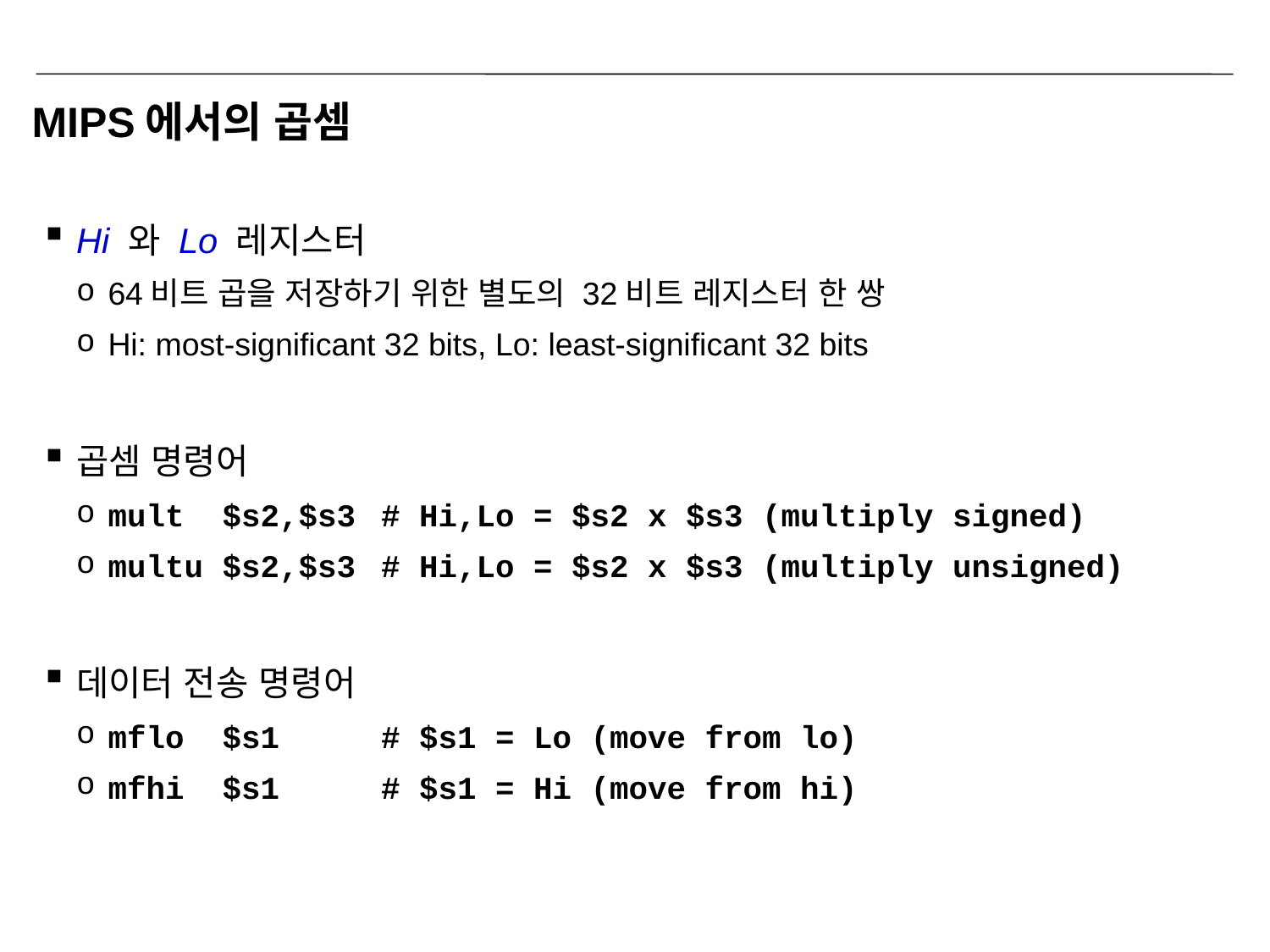

# MIPS에서의 곱셈
Hi 와 Lo 레지스터
64비트 곱을 저장하기 위한 별도의 32비트 레지스터 한 쌍
Hi: most-significant 32 bits, Lo: least-significant 32 bits

곱셈 명령어
mult  $s2,$s3	 # Hi,Lo = $s2 x $s3 (multiply signed)
multu $s2,$s3	 # Hi,Lo = $s2 x $s3 (multiply unsigned)

데이터 전송 명령어
mflo  $s1	 # $s1 = Lo (move from lo)
mfhi  $s1	 # $s1 = Hi (move from hi)